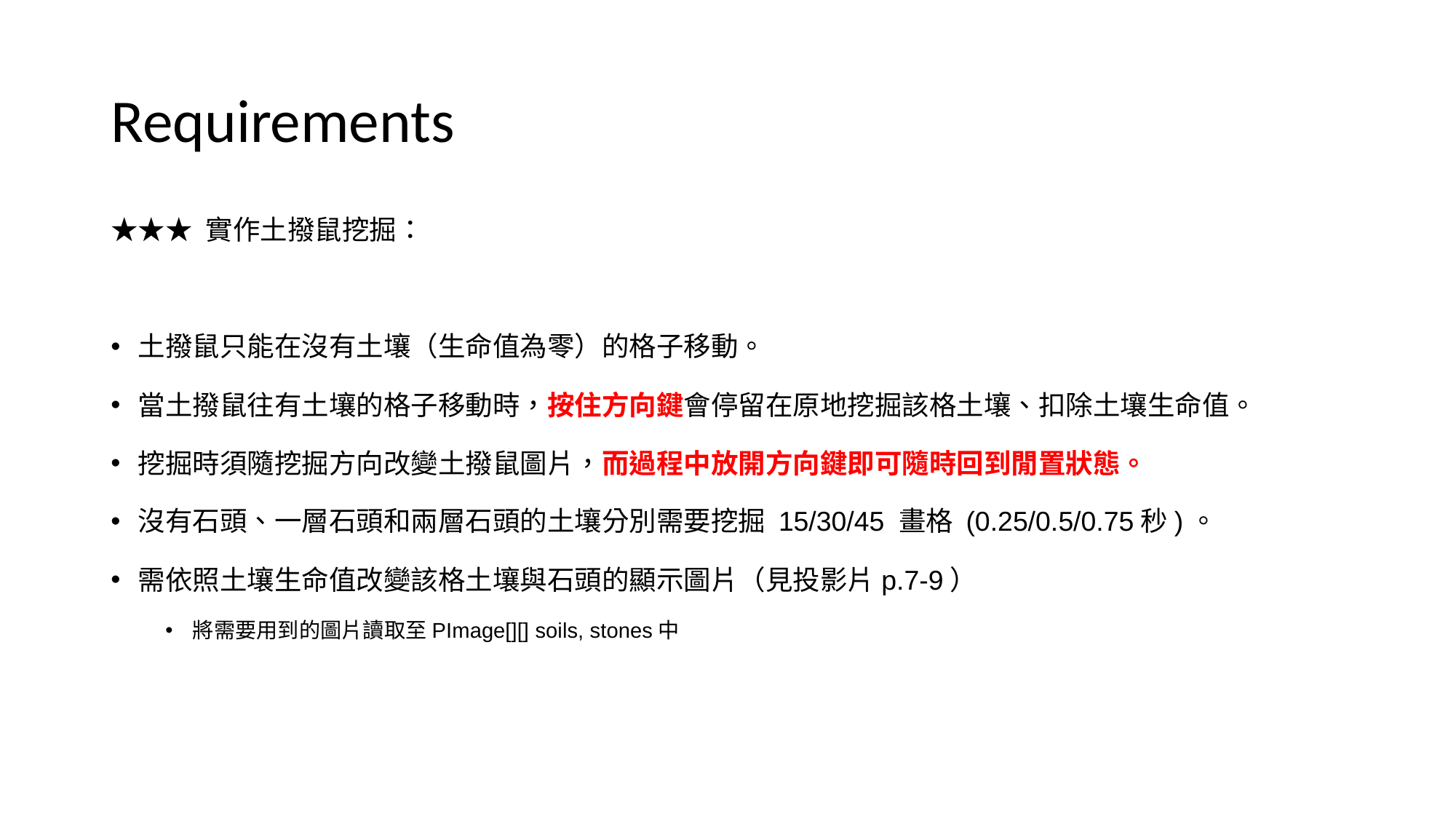

# Requirements
★★★ 實作土撥鼠挖掘：

土撥鼠只能在沒有土壤（生命值為零）的格子移動。
當土撥鼠往有土壤的格子移動時，按住方向鍵會停留在原地挖掘該格土壤、扣除土壤生命值。
挖掘時須隨挖掘方向改變土撥鼠圖片，而過程中放開方向鍵即可隨時回到閒置狀態。
沒有石頭、一層石頭和兩層石頭的土壤分別需要挖掘 15/30/45 畫格 (0.25/0.5/0.75秒)。
需依照土壤生命值改變該格土壤與石頭的顯示圖片（見投影片p.7-9）
將需要用到的圖片讀取至PImage[][] soils, stones中